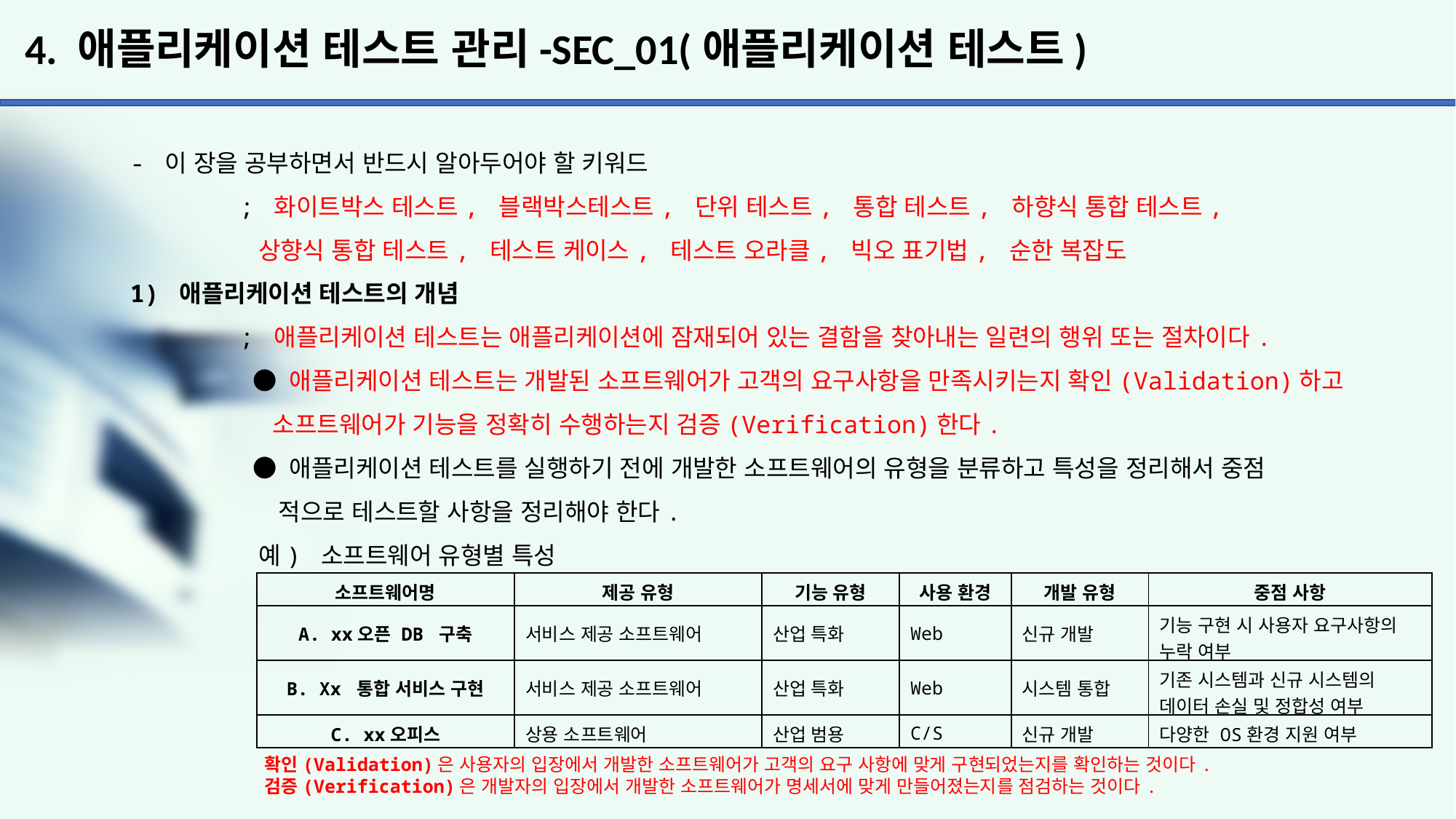

# 4. 애플리케이션 테스트 관리-SEC_01(애플리케이션 테스트)
- 이 장을 공부하면서 반드시 알아두어야 할 키워드
	; 화이트박스 테스트, 블랙박스테스트, 단위 테스트, 통합 테스트, 하향식 통합 테스트,
	  상향식 통합 테스트, 테스트 케이스, 테스트 오라클, 빅오 표기법, 순한 복잡도
1) 애플리케이션 테스트의 개념
	; 애플리케이션 테스트는 애플리케이션에 잠재되어 있는 결함을 찾아내는 일련의 행위 또는 절차이다.
	  ● 애플리케이션 테스트는 개발된 소프트웨어가 고객의 요구사항을 만족시키는지 확인(Validation)하고 	     소프트웨어가 기능을 정확히 수행하는지 검증(Verification)한다.
	  ● 애플리케이션 테스트를 실행하기 전에 개발한 소프트웨어의 유형을 분류하고 특성을 정리해서 중점
	     적으로 테스트할 사항을 정리해야 한다.
	  예) 소프트웨어 유형별 특성
| 소프트웨어명 | 제공 유형 | 기능 유형 | 사용 환경 | 개발 유형 | 중점 사항 |
| --- | --- | --- | --- | --- | --- |
| A. xx오픈 DB 구축 | 서비스 제공 소프트웨어 | 산업 특화 | Web | 신규 개발 | 기능 구현 시 사용자 요구사항의 누락 여부 |
| B. Xx 통합 서비스 구현 | 서비스 제공 소프트웨어 | 산업 특화 | Web | 시스템 통합 | 기존 시스템과 신규 시스템의 데이터 손실 및 정합성 여부 |
| C. xx오피스 | 상용 소프트웨어 | 산업 범용 | C/S | 신규 개발 | 다양한 OS환경 지원 여부 |
확인(Validation)은 사용자의 입장에서 개발한 소프트웨어가 고객의 요구 사항에 맞게 구현되었는지를 확인하는 것이다.
검증(Verification)은 개발자의 입장에서 개발한 소프트웨어가 명세서에 맞게 만들어졌는지를 점검하는 것이다.